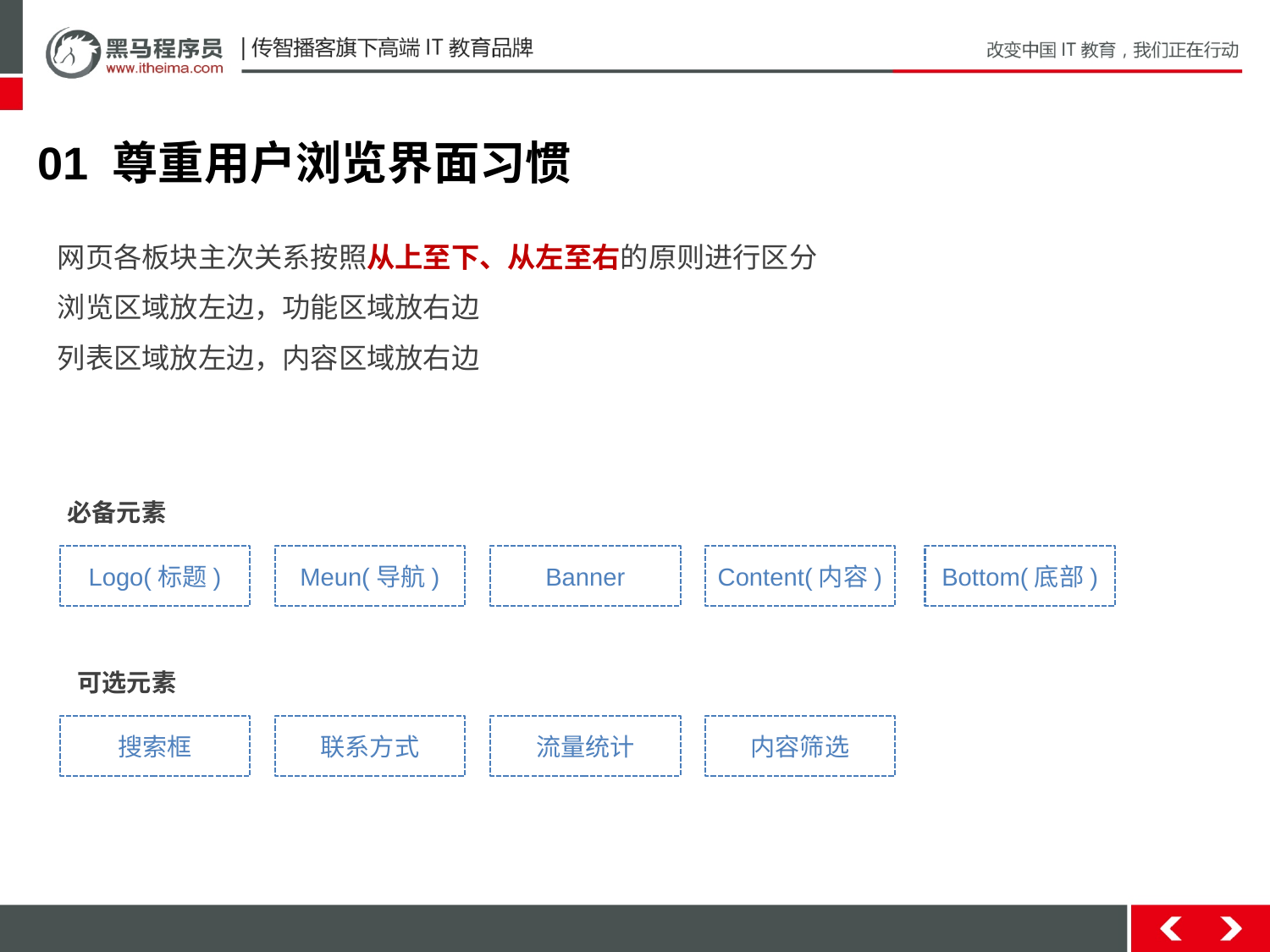

01 尊重用户浏览界面习惯
网页各板块主次关系按照从上至下、从左至右的原则进行区分
浏览区域放左边，功能区域放右边
列表区域放左边，内容区域放右边

必备元素
Logo(标题)
Meun(导航)
Banner
Content(内容)
Bottom(底部)
可选元素
搜索框
联系方式
流量统计
内容筛选